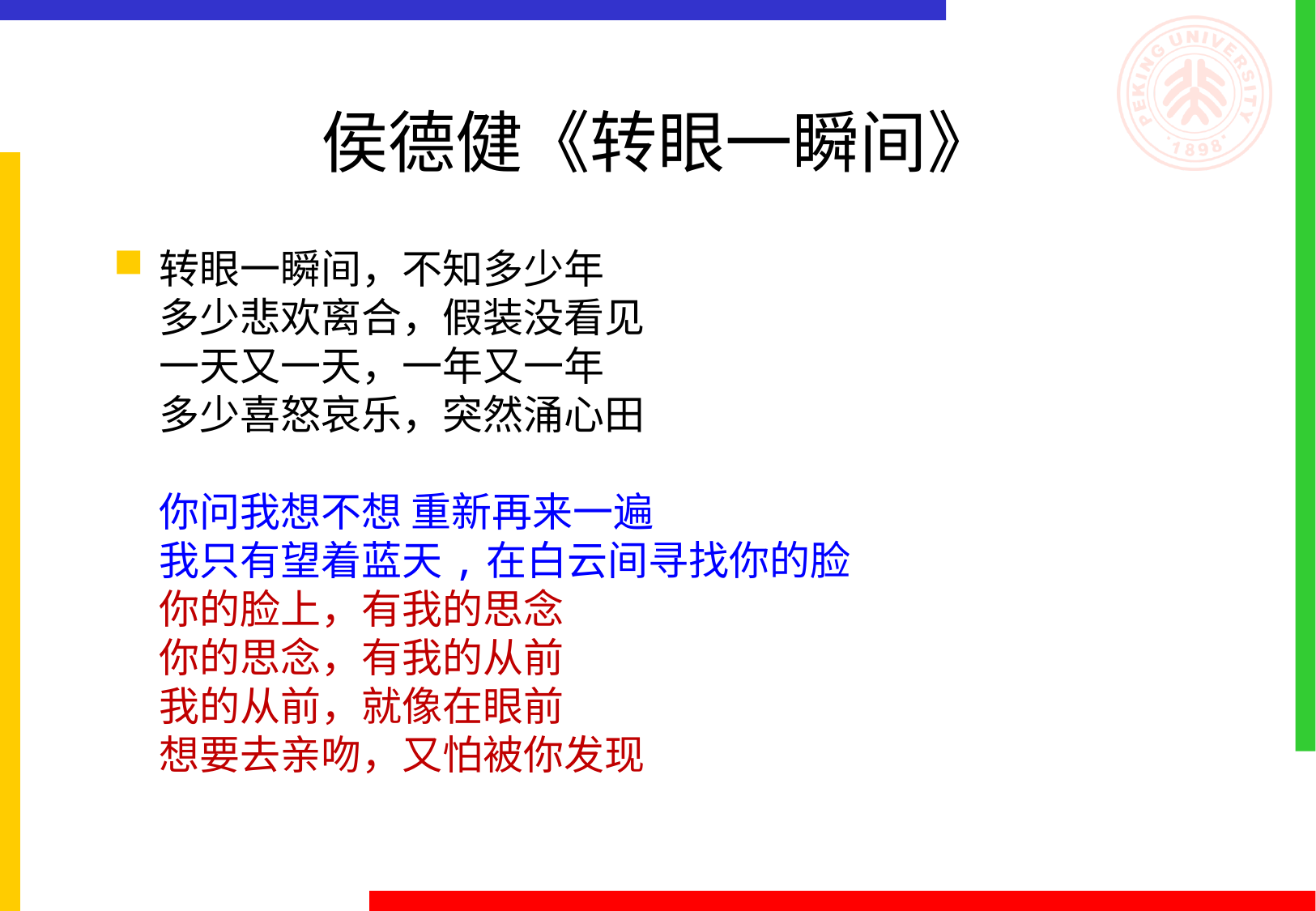

# 侯德健《转眼一瞬间》
转眼一瞬间，不知多少年
多少悲欢离合，假装没看见
一天又一天，一年又一年
多少喜怒哀乐，突然涌心田
你问我想不想 重新再来一遍
我只有望着蓝天,在白云间寻找你的脸
你的脸上，有我的思念
你的思念，有我的从前
我的从前，就像在眼前
想要去亲吻，又怕被你发现